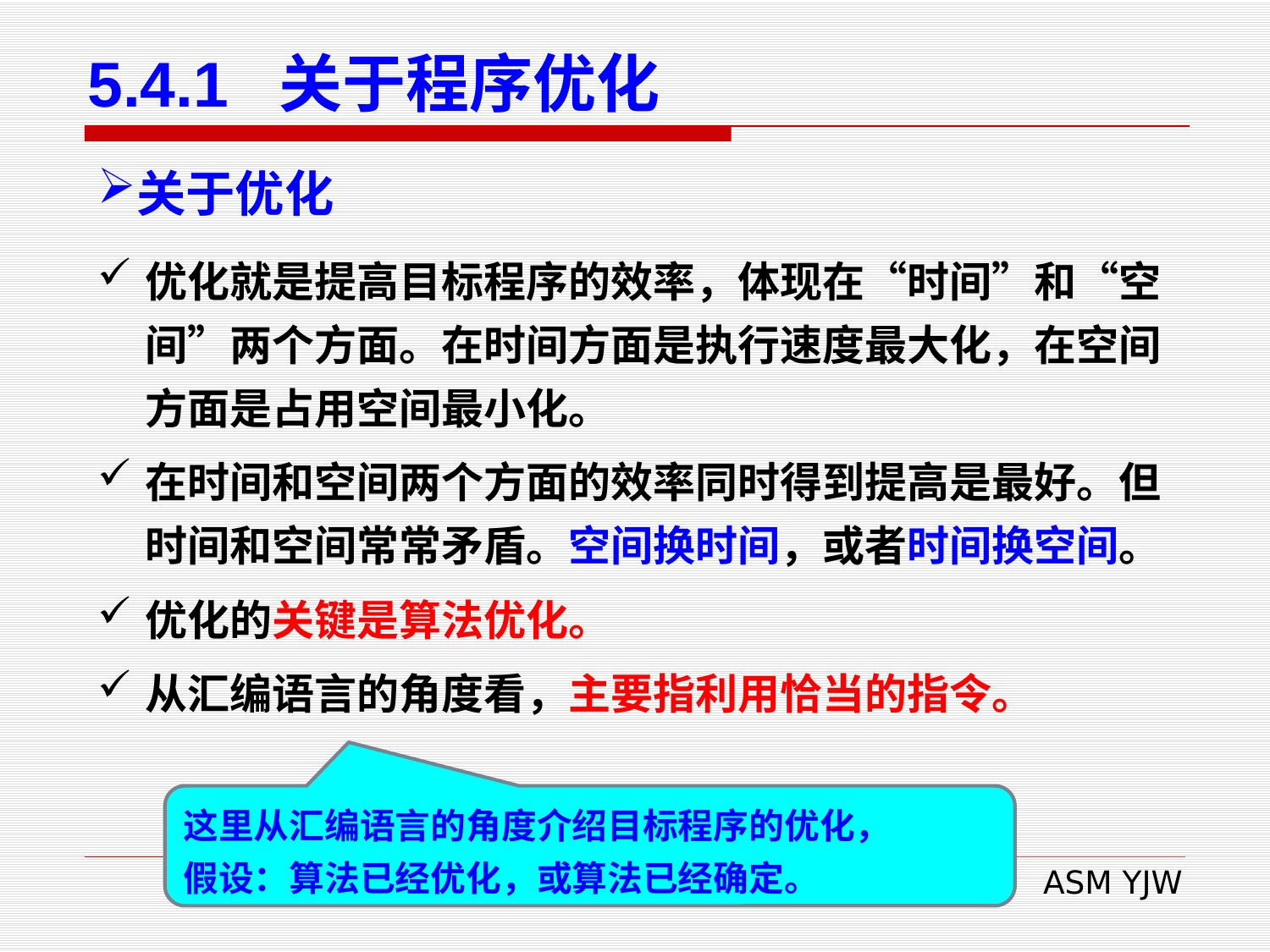

# 5.4.1  关于程序优化
关于优化
优化就是提高目标程序的效率，体现在“时间”和“空间”两个方面。在时间方面是执行速度最大化，在空间方面是占用空间最小化。
在时间和空间两个方面的效率同时得到提高是最好。但时间和空间常常矛盾。空间换时间，或者时间换空间。
优化的关键是算法优化。
从汇编语言的角度看，主要指利用恰当的指令。
这里从汇编语言的角度介绍目标程序的优化，
假设：算法已经优化，或算法已经确定。